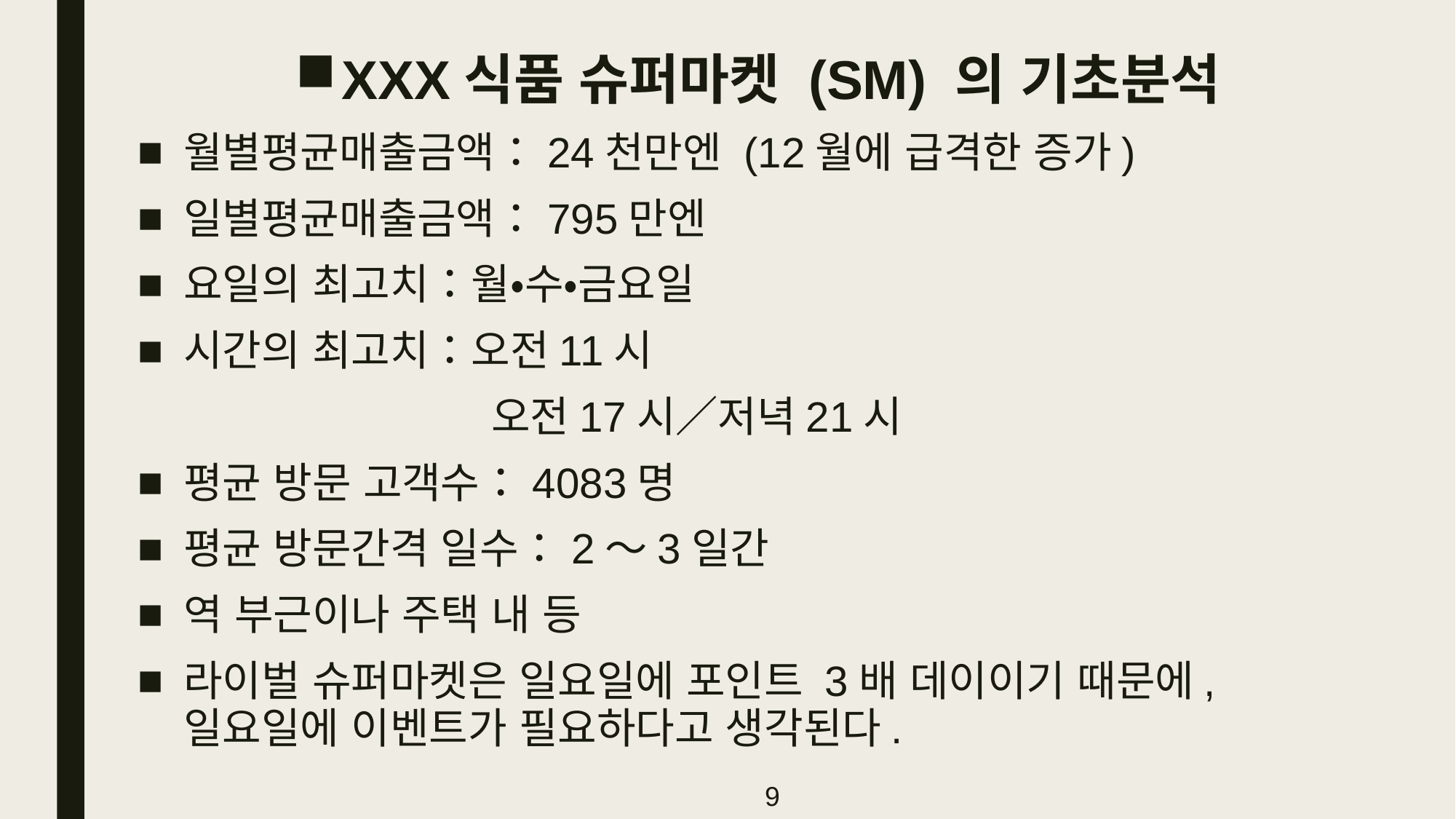

XXX식품 슈퍼마켓 (SM) 의 기초분석
월별평균매출금액：24천만엔 (12월에 급격한 증가)
일별평균매출금액：795만엔
요일의 최고치：월・수・금요일
시간의 최고치：오전11시
　　　　　　　      오전17시／저녁21시
평균 방문 고객수：4083명
평균 방문간격 일수：2～3일간
역 부근이나 주택 내 등
라이벌 슈퍼마켓은 일요일에 포인트 3배 데이이기 때문에, 일요일에 이벤트가 필요하다고 생각된다.

9